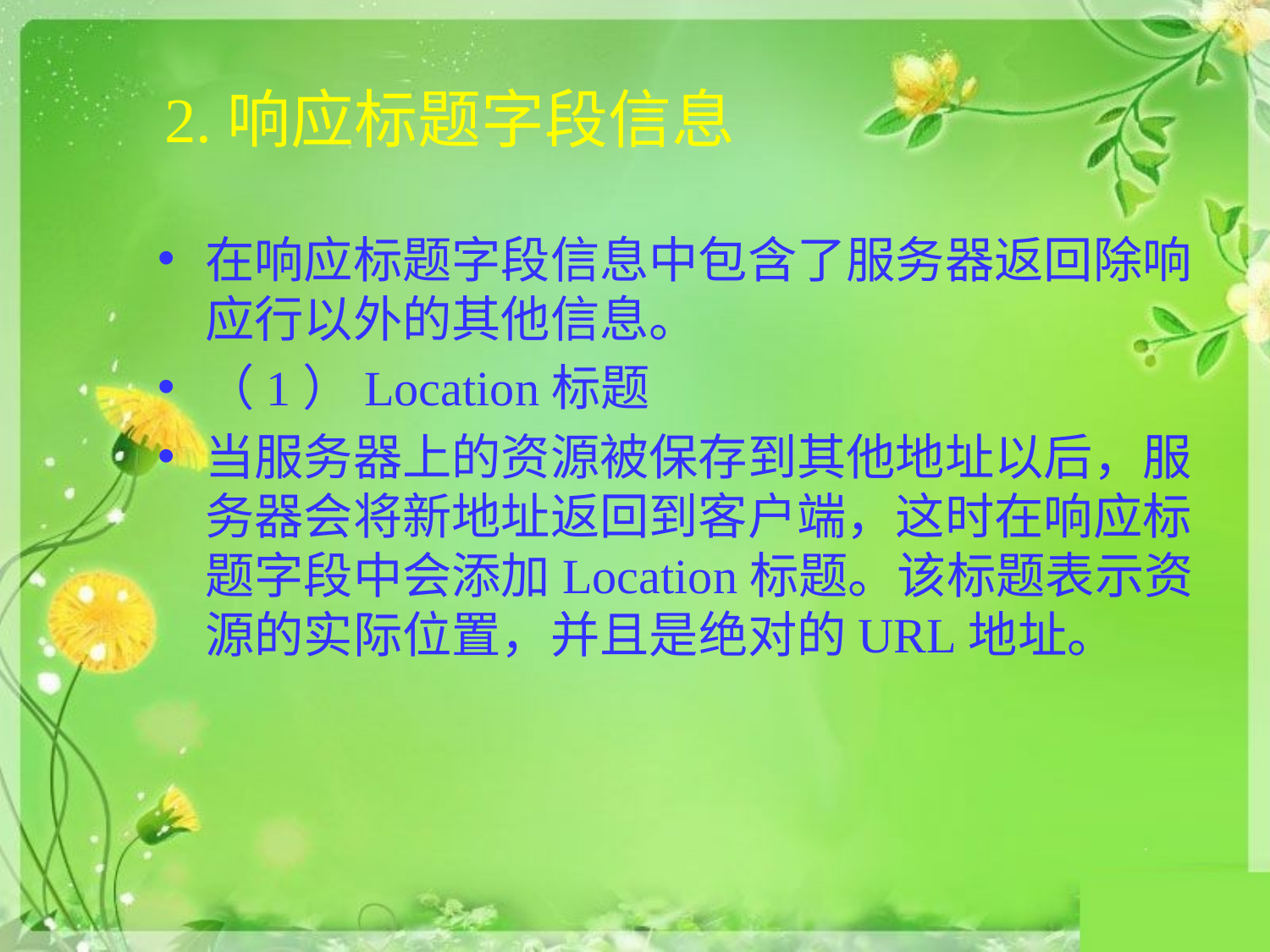

# 2.响应标题字段信息
在响应标题字段信息中包含了服务器返回除响应行以外的其他信息。
（1）Location标题
当服务器上的资源被保存到其他地址以后，服务器会将新地址返回到客户端，这时在响应标题字段中会添加Location标题。该标题表示资源的实际位置，并且是绝对的URL地址。